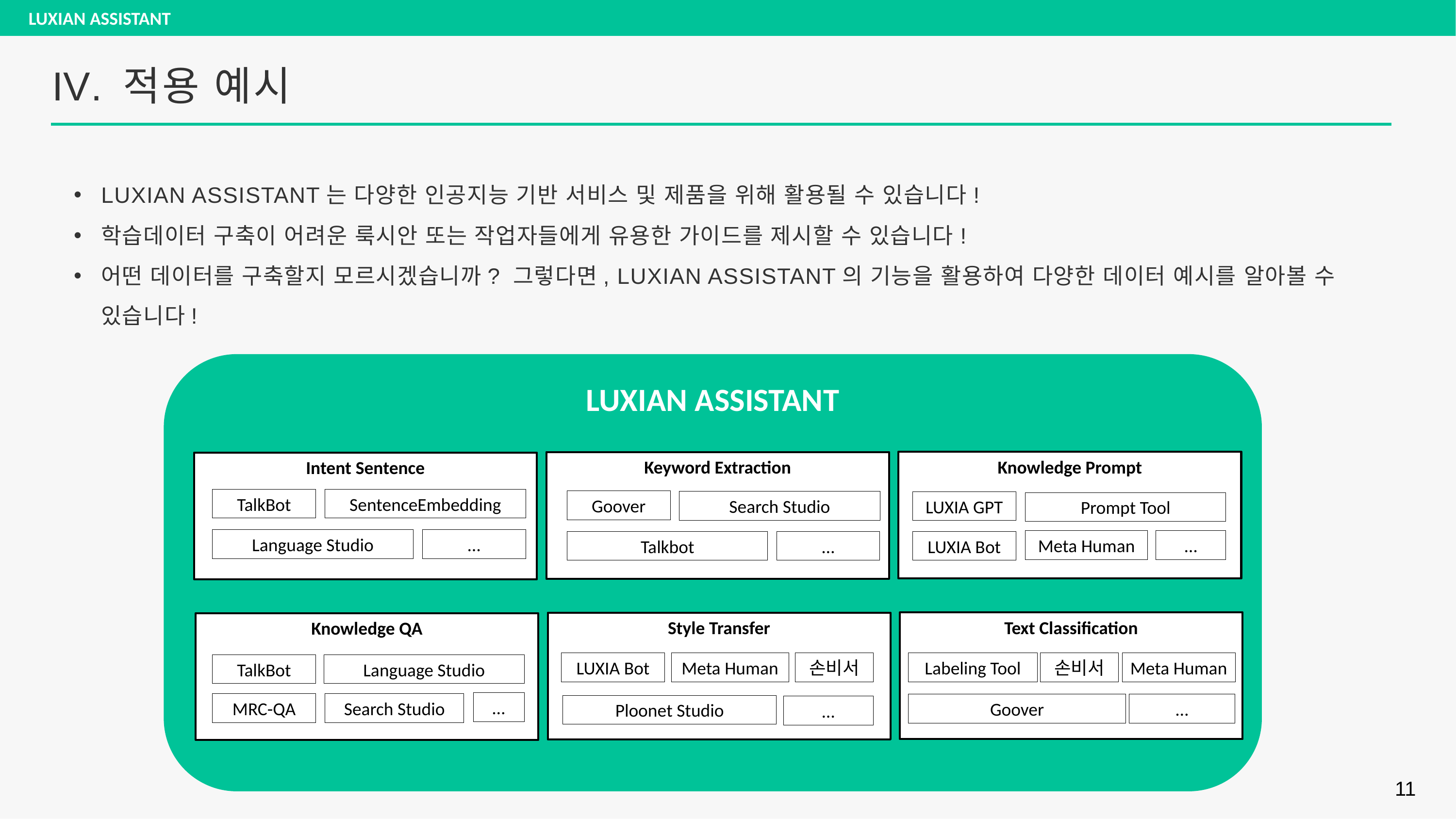

LUXIAN ASSISTANT
IV. 적용 예시

LUXIAN ASSISTANT는 다양한 인공지능 기반 서비스 및 제품을 위해 활용될 수 있습니다!
학습데이터 구축이 어려운 룩시안 또는 작업자들에게 유용한 가이드를 제시할 수 있습니다!
어떤 데이터를 구축할지 모르시겠습니까? 그렇다면, LUXIAN ASSISTANT의 기능을 활용하여 다양한 데이터 예시를 알아볼 수 있습니다!
LUXIAN ASSISTANT
Knowledge Prompt
Keyword Extraction
Intent Sentence
TalkBot
SentenceEmbedding
Goover
Search Studio
LUXIA GPT
Prompt Tool
Language Studio
…
Meta Human
…
Talkbot
…
LUXIA Bot
Text Classification
Style Transfer
Knowledge QA
Meta Human
Labeling Tool
손비서
LUXIA Bot
손비서
Meta Human
TalkBot
Language Studio
…
MRC-QA
Search Studio
Goover
…
Ploonet Studio
…
11